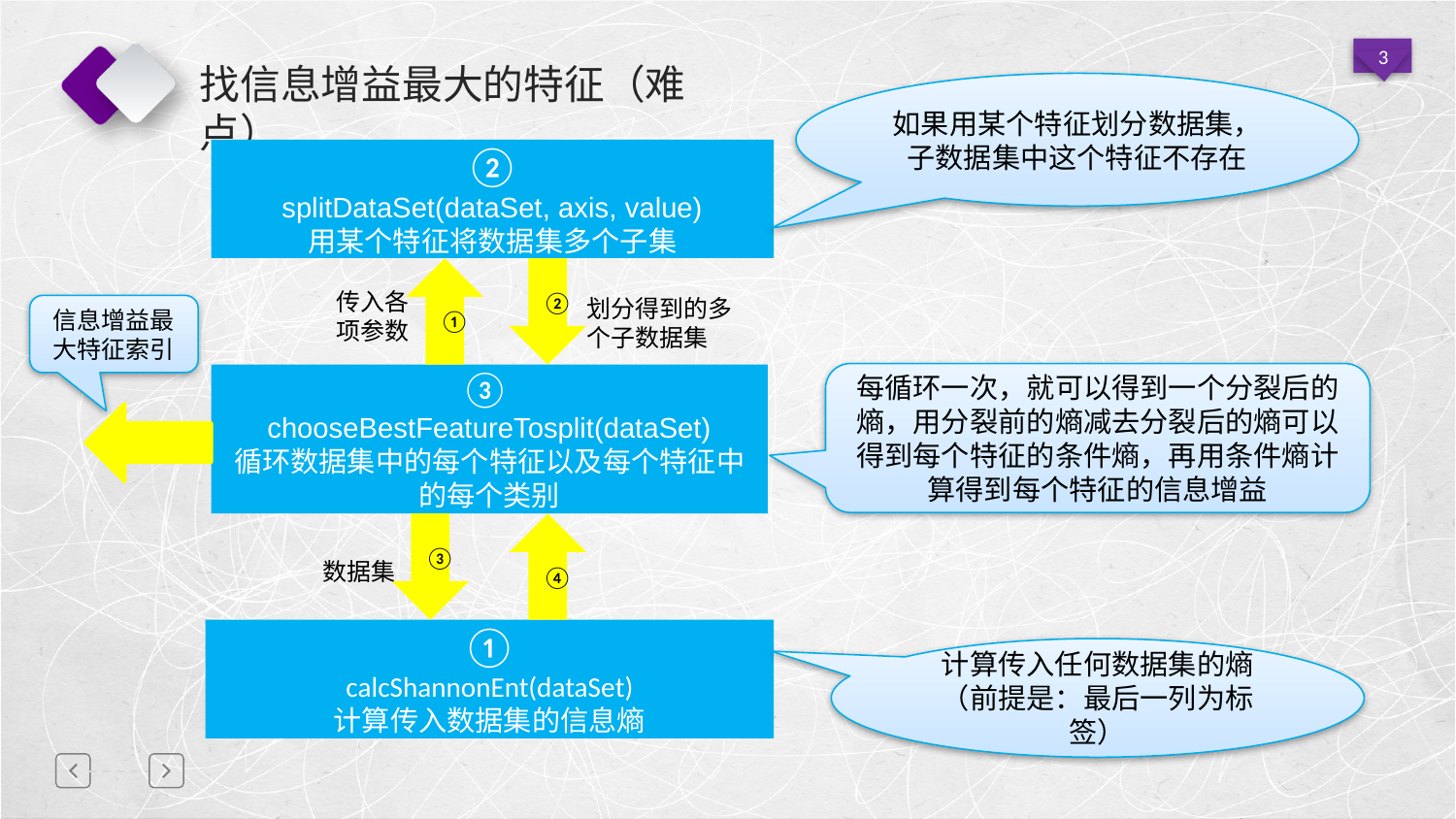

找信息增益最大的特征（难点）
如果用某个特征划分数据集，子数据集中这个特征不存在
②
splitDataSet(dataSet, axis, value)
用某个特征将数据集多个子集
①
②
传入各
项参数
划分得到的多
个子数据集
信息增益最大特征索引
每循环一次，就可以得到一个分裂后的熵，用分裂前的熵减去分裂后的熵可以得到每个特征的条件熵，再用条件熵计算得到每个特征的信息增益
③
chooseBestFeatureTosplit(dataSet)
循环数据集中的每个特征以及每个特征中的每个类别

③
④
数据集
①
calcShannonEnt(dataSet)
计算传入数据集的信息熵
计算传入任何数据集的熵（前提是：最后一列为标签）